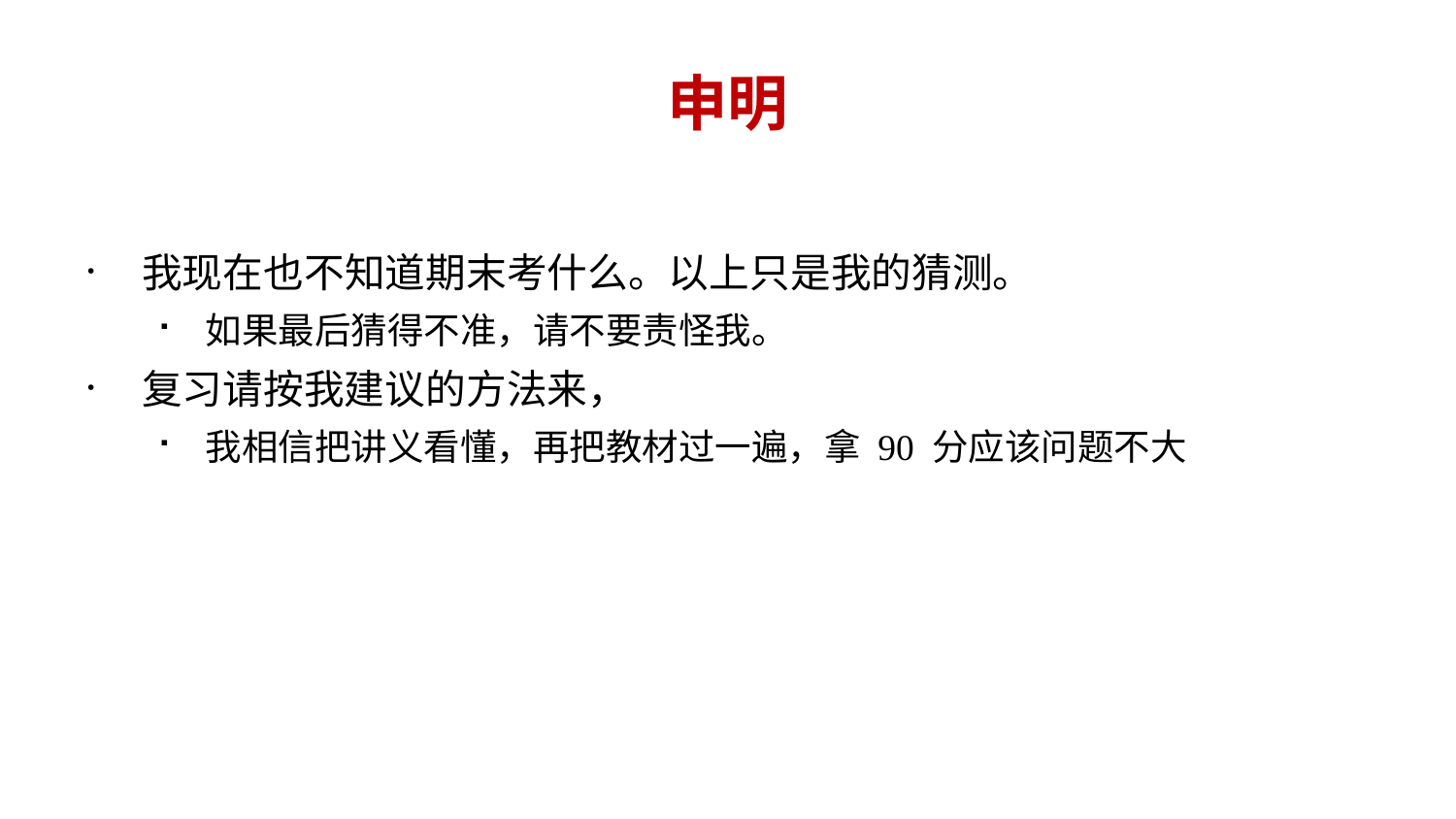

# 申明

我现在也不知道期末考什么。以上只是我的猜测。
如果最后猜得不准，请不要责怪我。
复习请按我建议的方法来，
我相信把讲义看懂，再把教材过一遍，拿 90 分应该问题不大